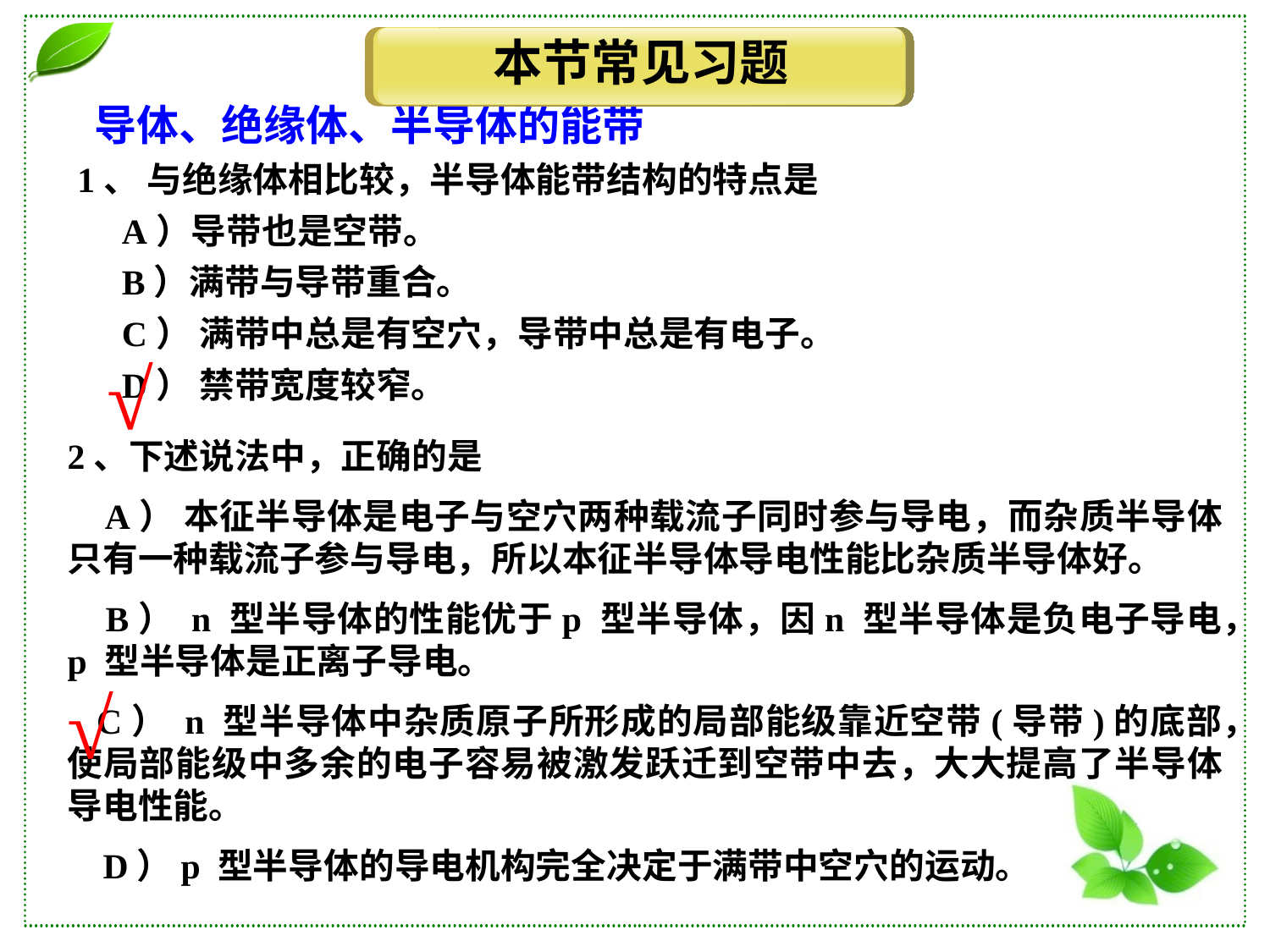

本节常见习题
导体、绝缘体、半导体的能带
1、 与绝缘体相比较，半导体能带结构的特点是
     A）导带也是空带。
     B）满带与导带重合。
     C） 满带中总是有空穴，导带中总是有电子。
     D） 禁带宽度较窄。
√
2、下述说法中，正确的是
    A） 本征半导体是电子与空穴两种载流子同时参与导电，而杂质半导体只有一种载流子参与导电，所以本征半导体导电性能比杂质半导体好。
    B） n 型半导体的性能优于p 型半导体，因n 型半导体是负电子导电，p 型半导体是正离子导电。
   C） n 型半导体中杂质原子所形成的局部能级靠近空带(导带)的底部，使局部能级中多余的电子容易被激发跃迁到空带中去，大大提高了半导体导电性能。
    D）p 型半导体的导电机构完全决定于满带中空穴的运动。
√